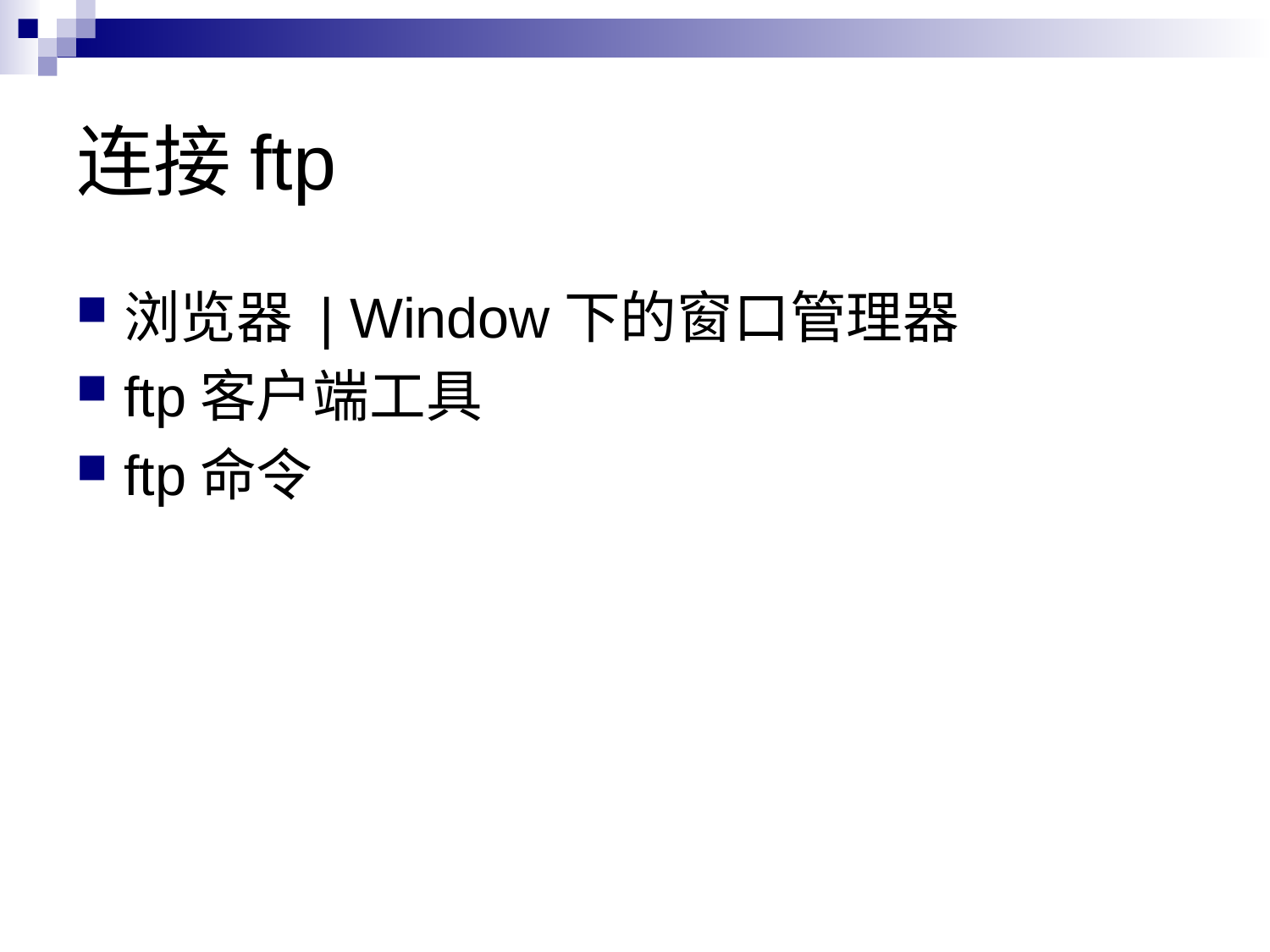

# 连接ftp
浏览器 | Window下的窗口管理器
ftp客户端工具
ftp命令